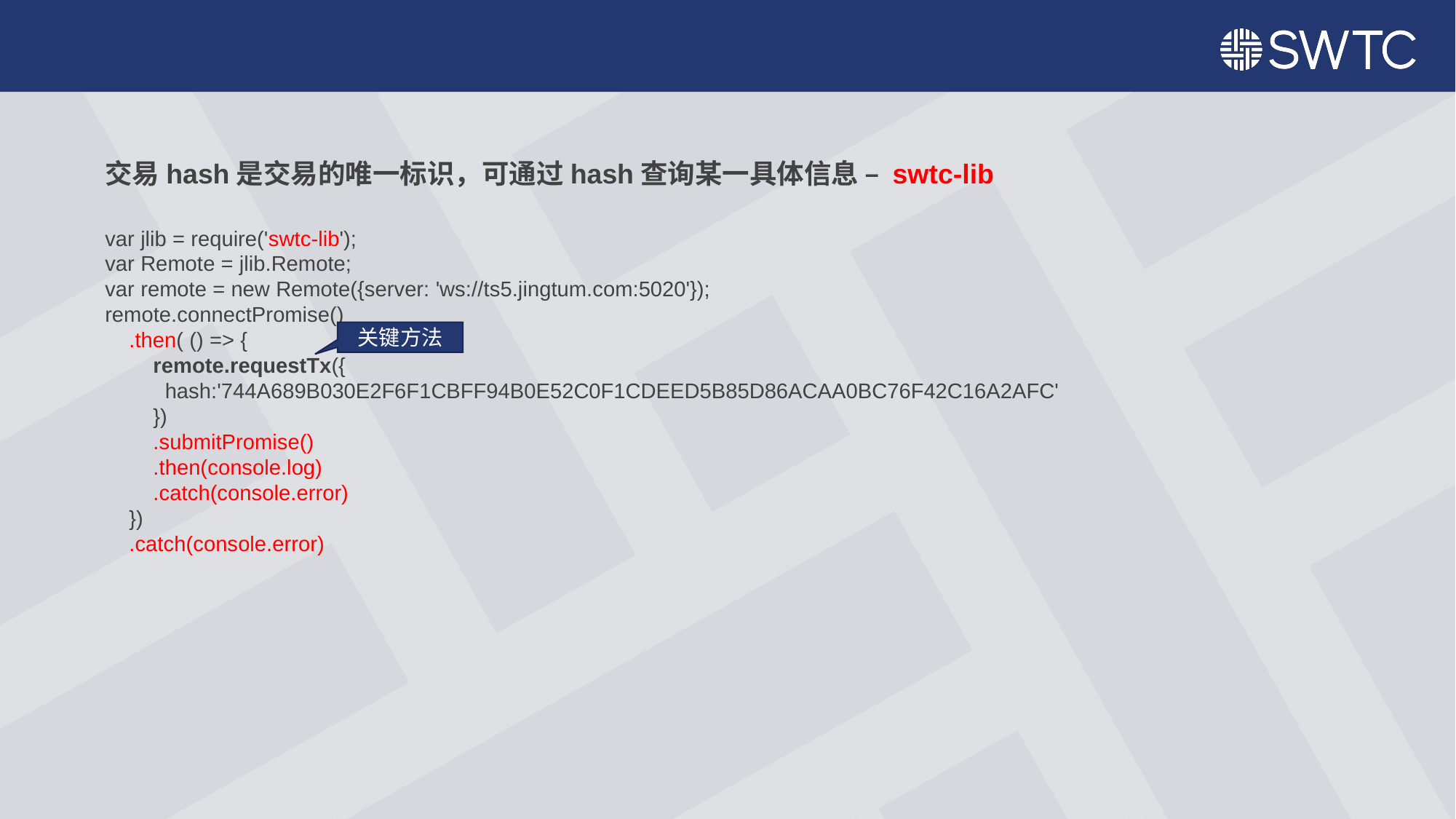

交易hash是交易的唯一标识，可通过hash查询某一具体信息 – swtc-lib
var jlib = require('swtc-lib');
var Remote = jlib.Remote;
var remote = new Remote({server: 'ws://ts5.jingtum.com:5020'});
remote.connectPromise()
    .then( () => {
        remote.requestTx({
          hash:'744A689B030E2F6F1CBFF94B0E52C0F1CDEED5B85D86ACAA0BC76F42C16A2AFC'
        })
        .submitPromise()
        .then(console.log)
        .catch(console.error)
    })
    .catch(console.error)
关键方法